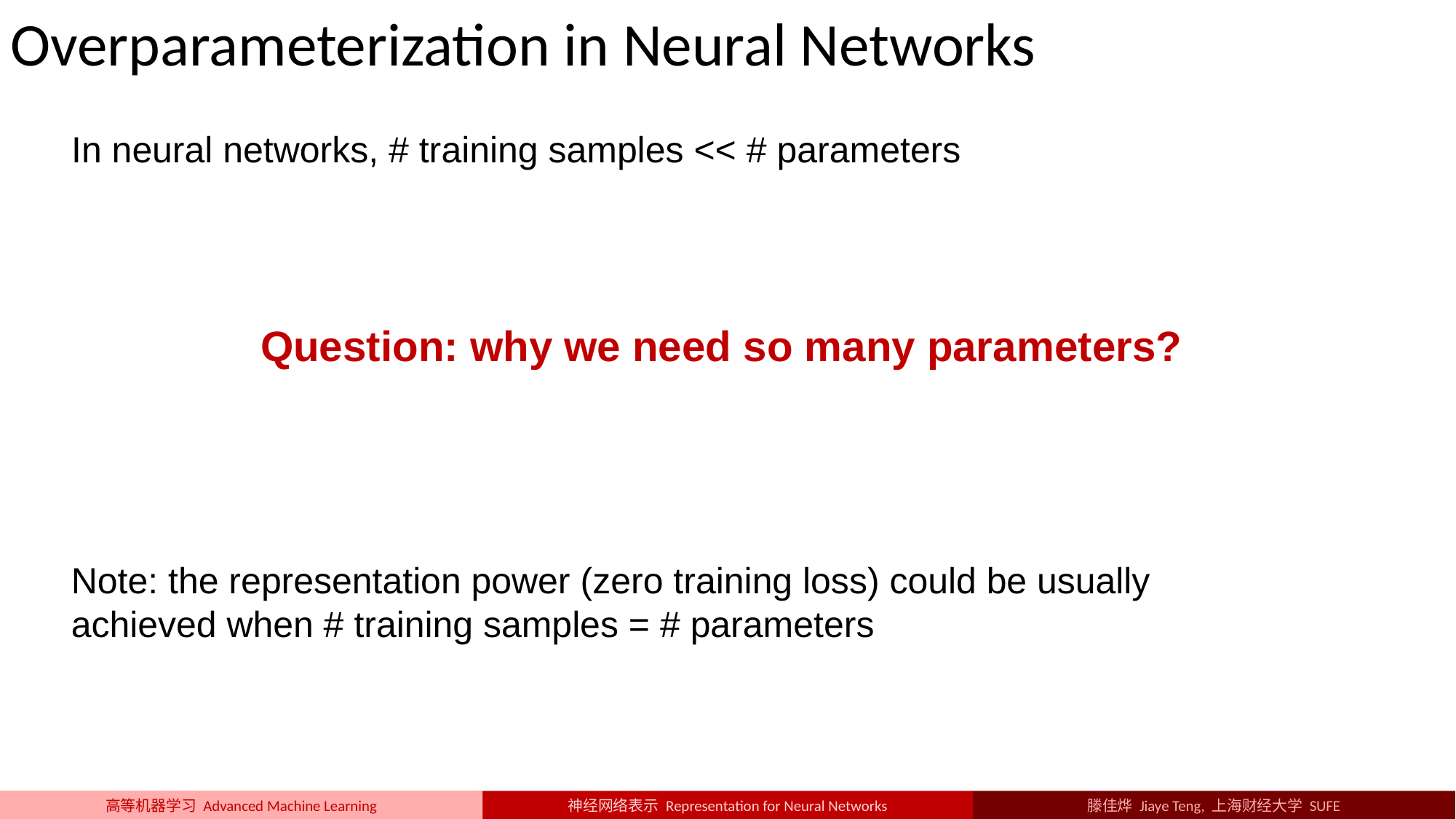

Overparameterization in Neural Networks
In neural networks, # training samples << # parameters
Question: why we need so many parameters?
Note: the representation power (zero training loss) could be usually achieved when # training samples = # parameters
神经网络表示 Representation for Neural Networks

高等机器学习 Advanced Machine Learning

滕佳烨 Jiaye Teng, 上海财经大学 SUFE